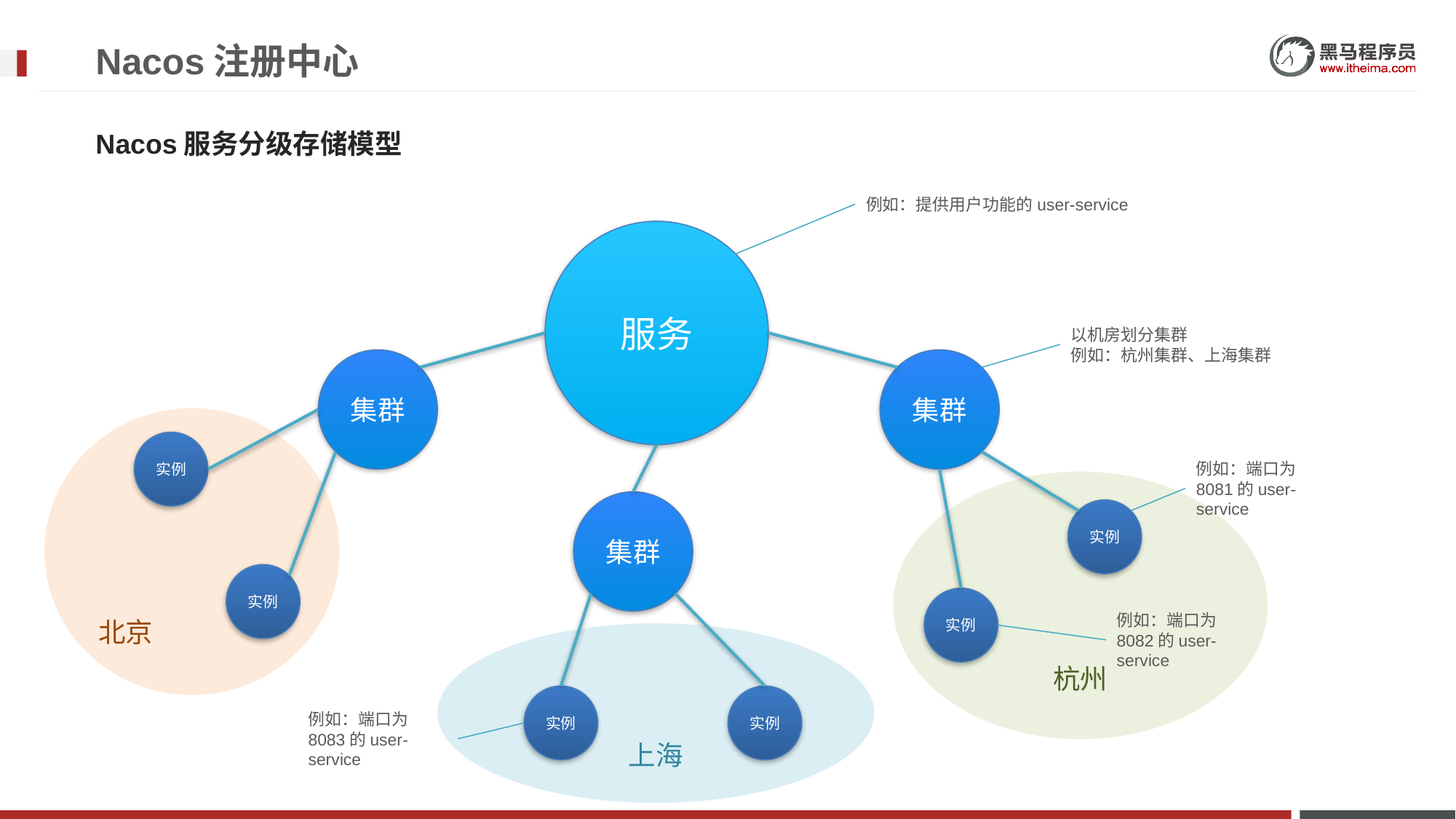

# Nacos注册中心
Nacos服务分级存储模型
例如：提供用户功能的user-service
服务
以机房划分集群
例如：杭州集群、上海集群
集群
集群
北京
实例
例如：端口为8081的user-service
杭州
集群
实例
实例
实例
例如：端口为8082的user-service
上海
实例
实例
例如：端口为8083的user-service